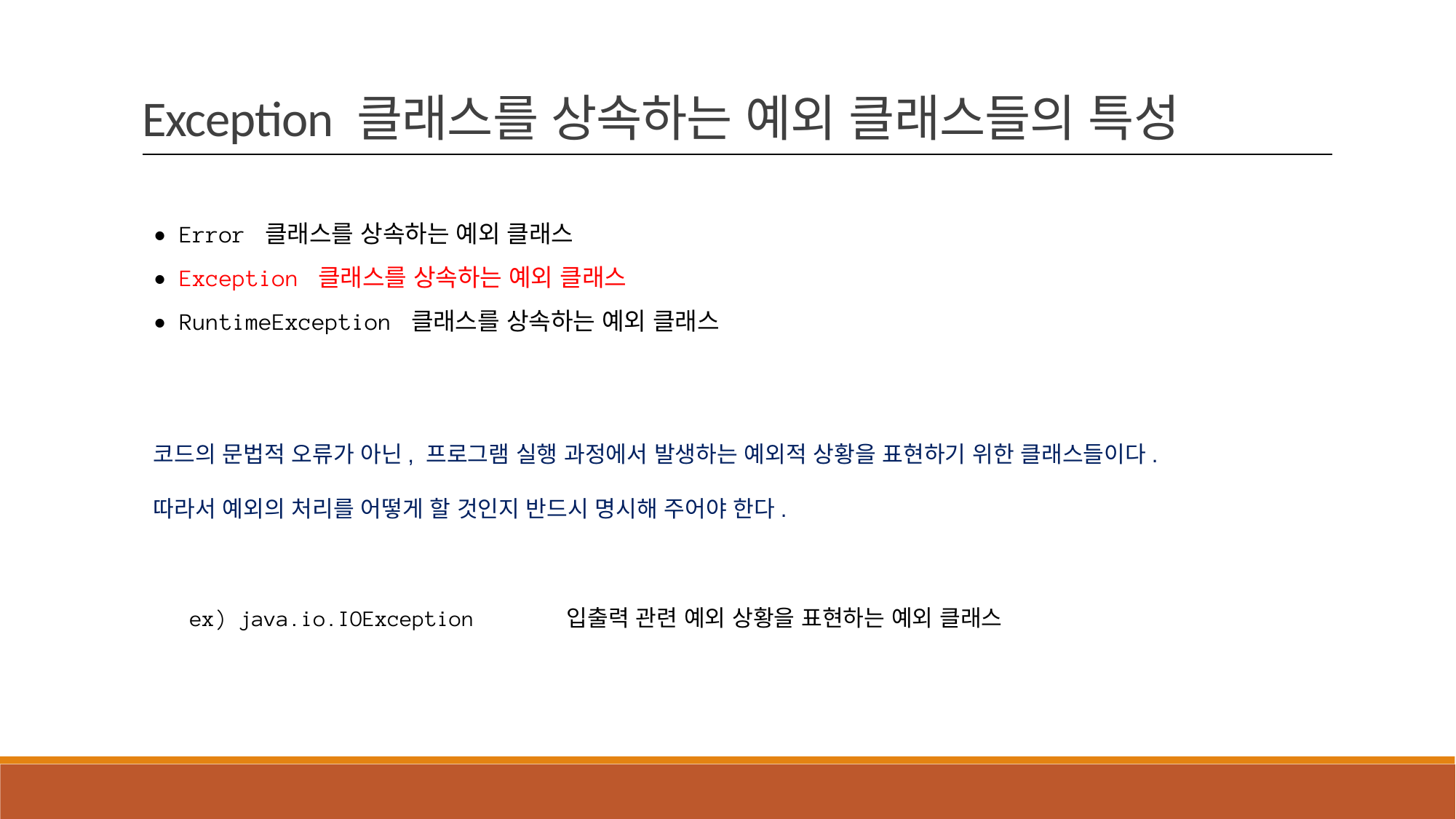

Exception 클래스를 상속하는 예외 클래스들의 특성
• Error 클래스를 상속하는 예외 클래스
• Exception 클래스를 상속하는 예외 클래스
• RuntimeException 클래스를 상속하는 예외 클래스
코드의 문법적 오류가 아닌, 프로그램 실행 과정에서 발생하는 예외적 상황을 표현하기 위한 클래스들이다.
따라서 예외의 처리를 어떻게 할 것인지 반드시 명시해 주어야 한다.

   ex) java.io.IOException       입출력 관련 예외 상황을 표현하는 예외 클래스